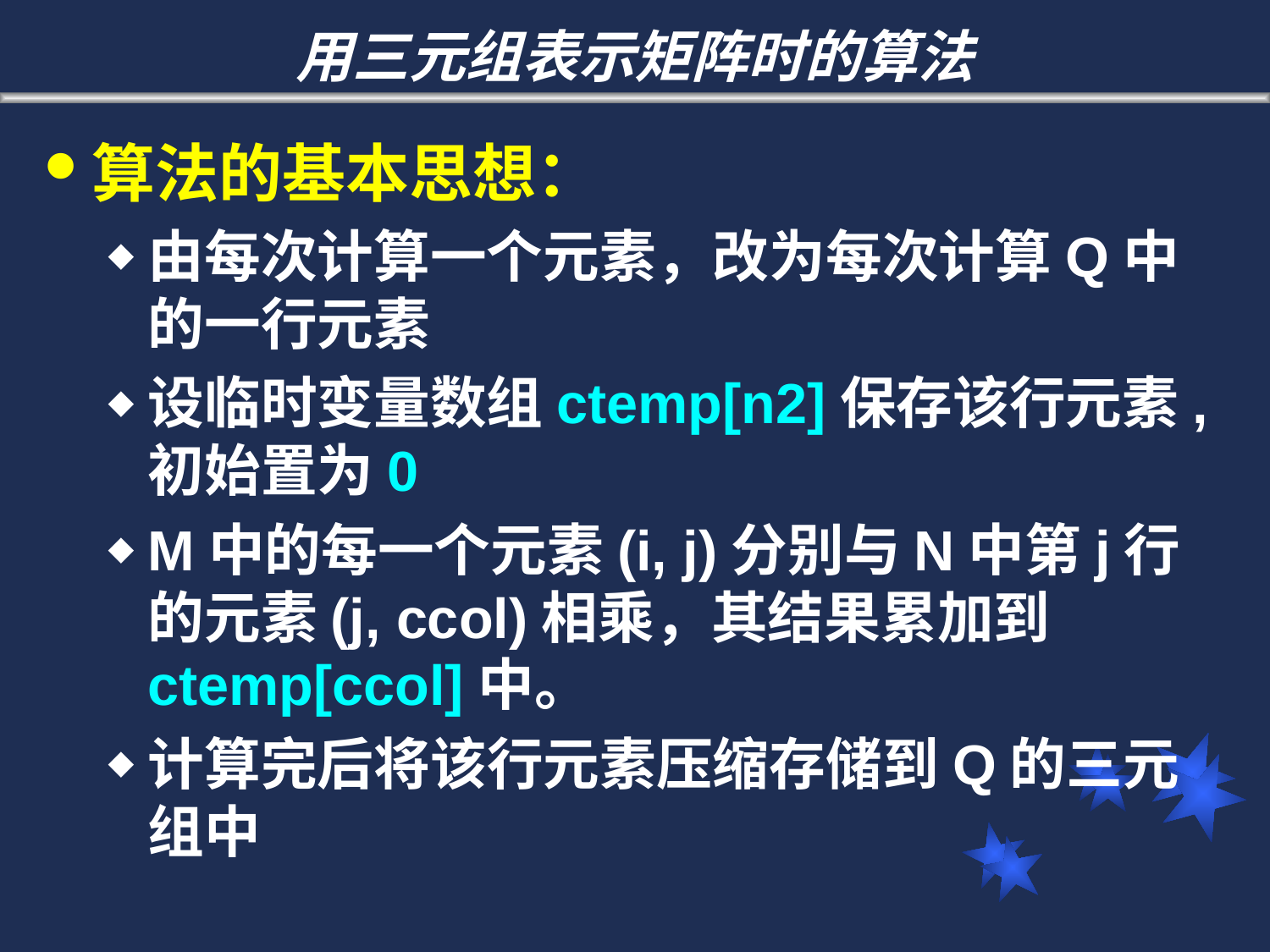

# 用三元组表示矩阵时的算法
算法的基本思想：
由每次计算一个元素，改为每次计算Q中的一行元素
设临时变量数组ctemp[n2]保存该行元素,初始置为0
M中的每一个元素(i, j)分别与N中第j行的元素(j, ccol)相乘，其结果累加到ctemp[ccol]中。
计算完后将该行元素压缩存储到Q的三元组中